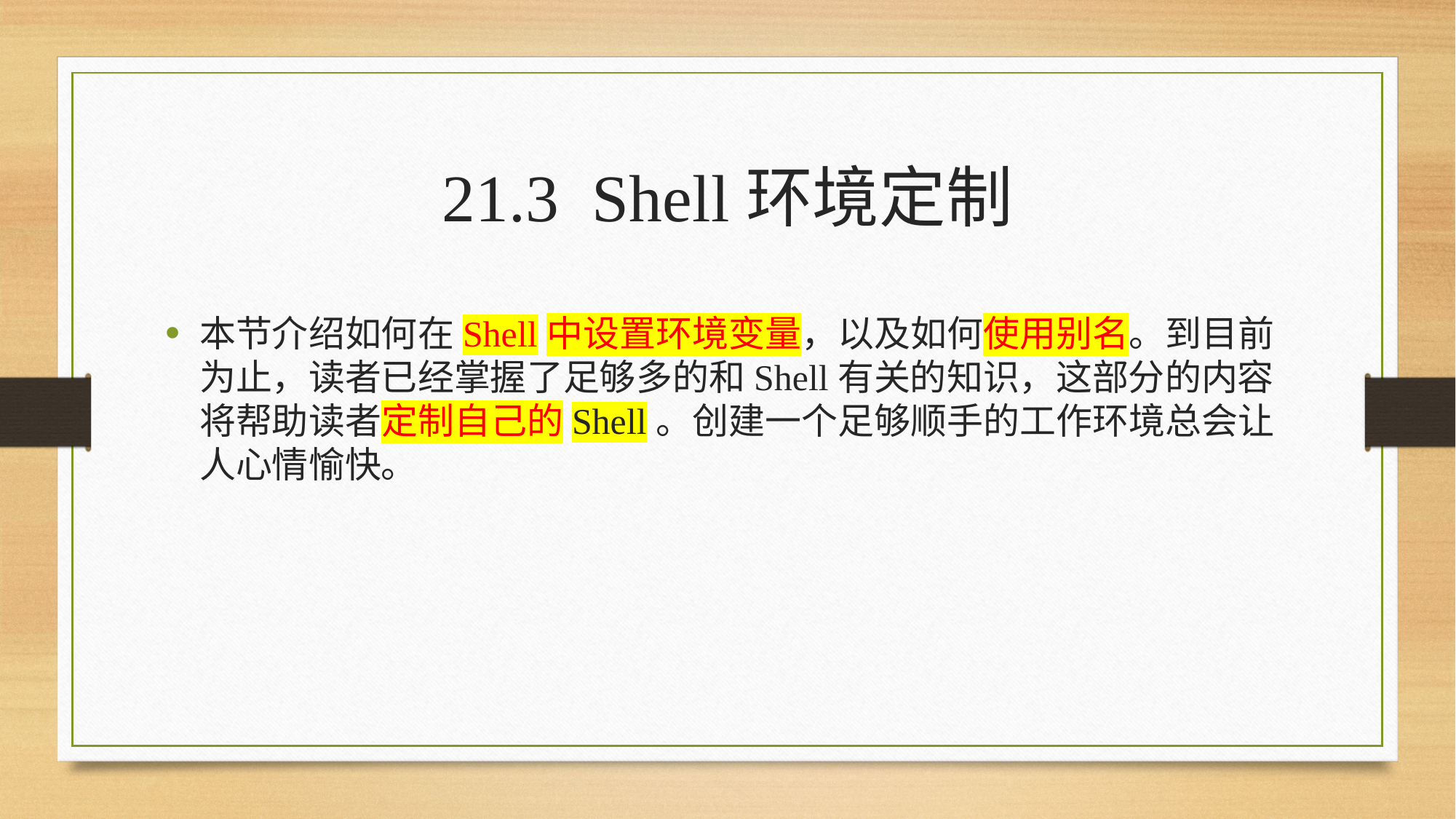

21.3  Shell环境定制
本节介绍如何在Shell中设置环境变量，以及如何使用别名。到目前为止，读者已经掌握了足够多的和Shell有关的知识，这部分的内容将帮助读者定制自己的Shell。创建一个足够顺手的工作环境总会让人心情愉快。